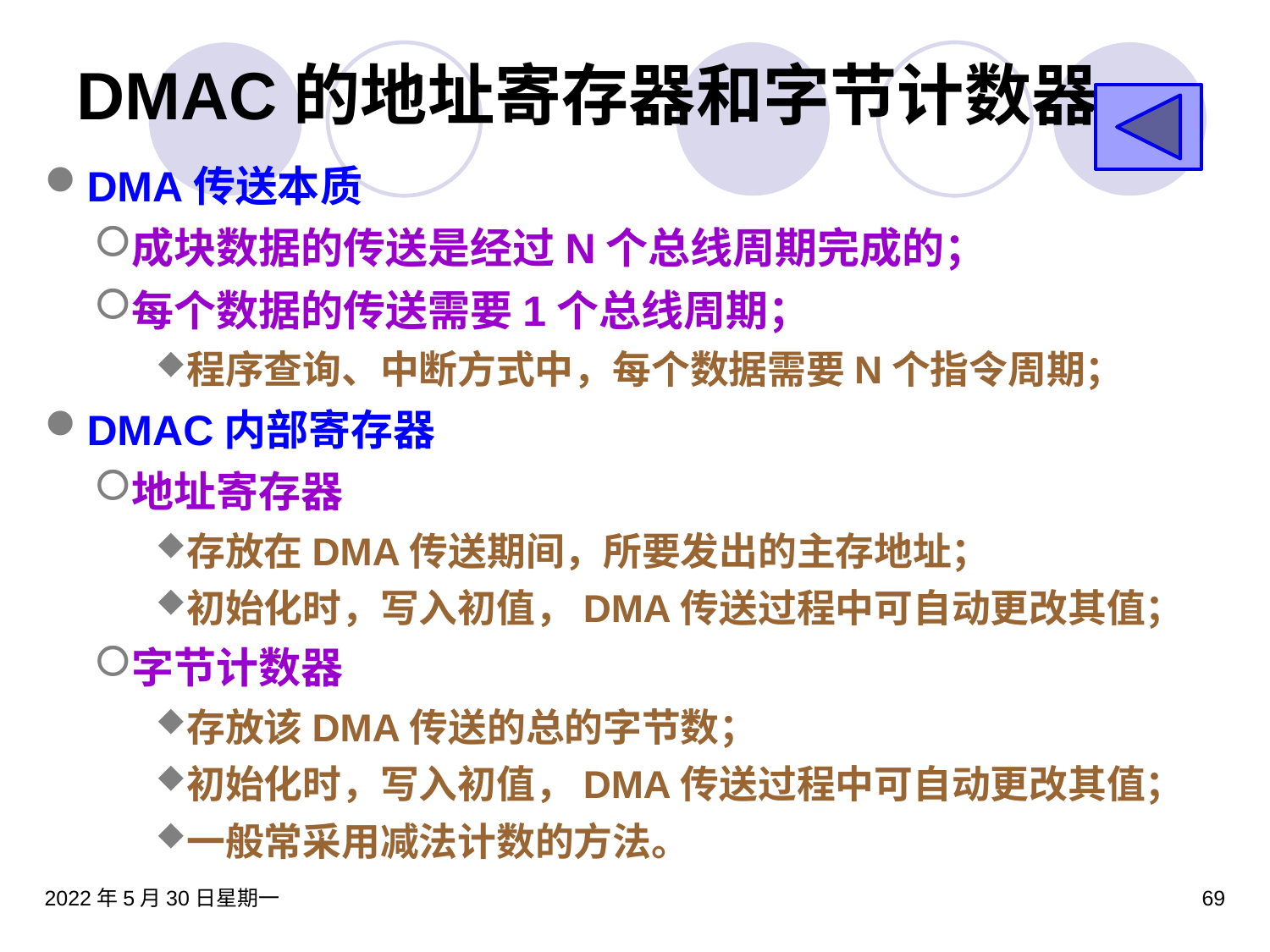

# DMAC的地址寄存器和字节计数器

DMA传送本质
成块数据的传送是经过N个总线周期完成的；
每个数据的传送需要1个总线周期；
程序查询、中断方式中，每个数据需要N个指令周期；
DMAC内部寄存器
地址寄存器
存放在DMA传送期间，所要发出的主存地址；
初始化时，写入初值，DMA传送过程中可自动更改其值；
字节计数器
存放该DMA传送的总的字节数；
初始化时，写入初值，DMA传送过程中可自动更改其值；
一般常采用减法计数的方法。
2022年5月30日星期一
69